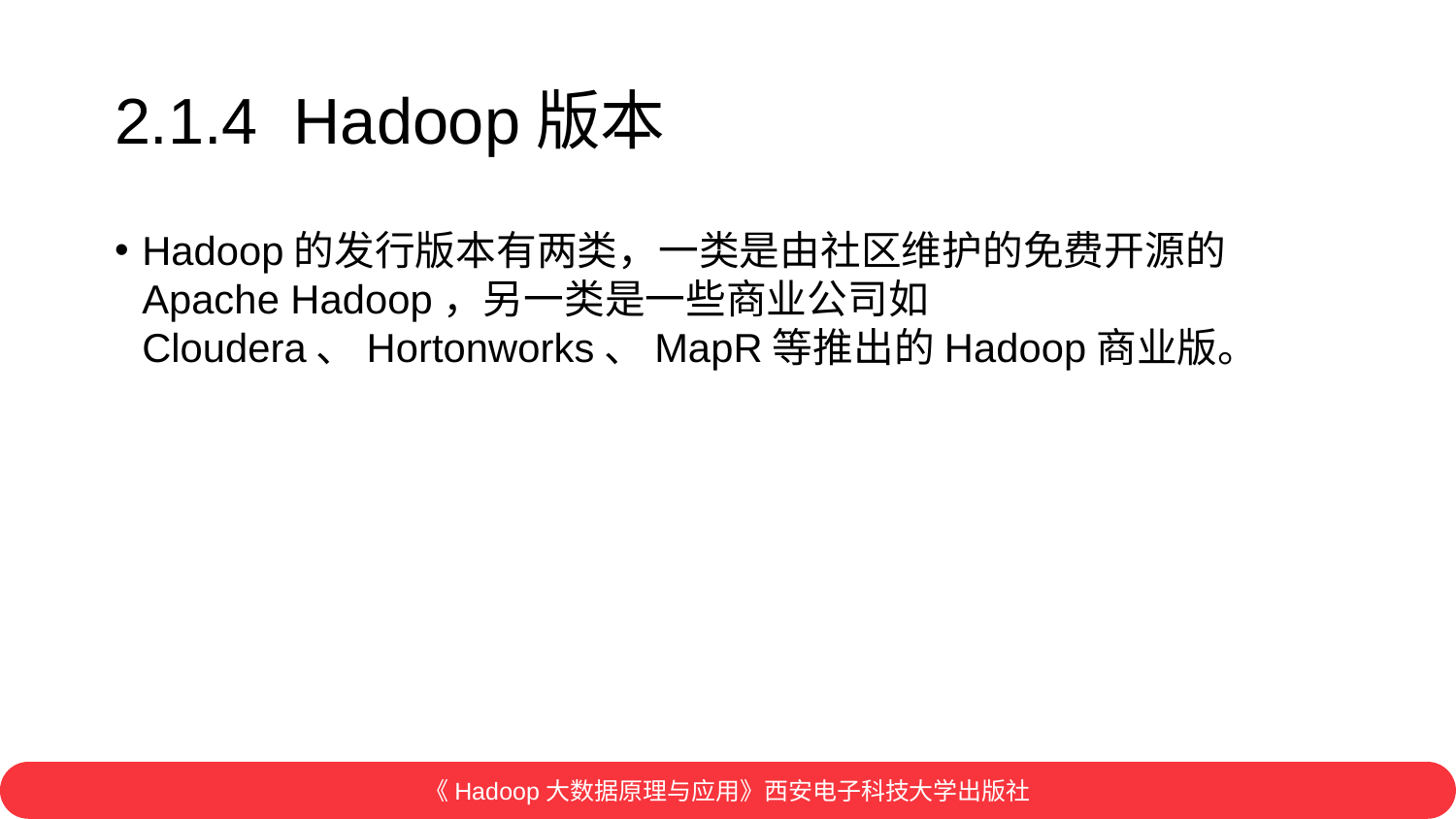

# 2.1.4  Hadoop版本
Hadoop的发行版本有两类，一类是由社区维护的免费开源的Apache Hadoop，另一类是一些商业公司如Cloudera、Hortonworks、MapR等推出的Hadoop商业版。